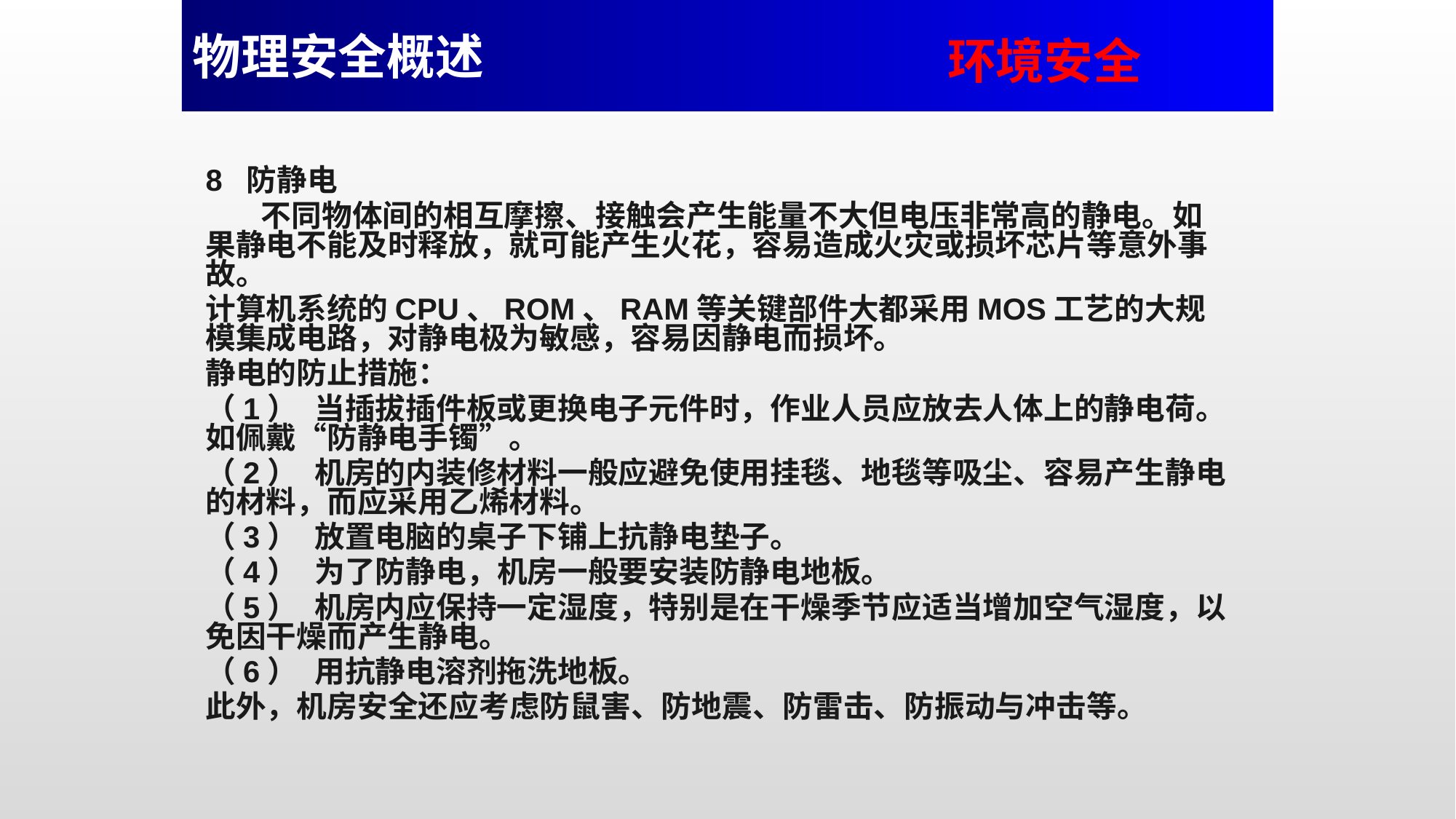

物理安全概述
环境安全
8  防静电
       不同物体间的相互摩擦、接触会产生能量不大但电压非常高的静电。如果静电不能及时释放，就可能产生火花，容易造成火灾或损坏芯片等意外事故。
计算机系统的CPU、ROM、RAM等关键部件大都采用MOS工艺的大规模集成电路，对静电极为敏感，容易因静电而损坏。
静电的防止措施：
（1）	当插拔插件板或更换电子元件时，作业人员应放去人体上的静电荷。如佩戴“防静电手镯”。
（2）	机房的内装修材料一般应避免使用挂毯、地毯等吸尘、容易产生静电的材料，而应采用乙烯材料。
（3）	放置电脑的桌子下铺上抗静电垫子。
（4）	为了防静电，机房一般要安装防静电地板。
（5）	机房内应保持一定湿度，特别是在干燥季节应适当增加空气湿度，以免因干燥而产生静电。
（6）	用抗静电溶剂拖洗地板。
此外，机房安全还应考虑防鼠害、防地震、防雷击、防振动与冲击等。